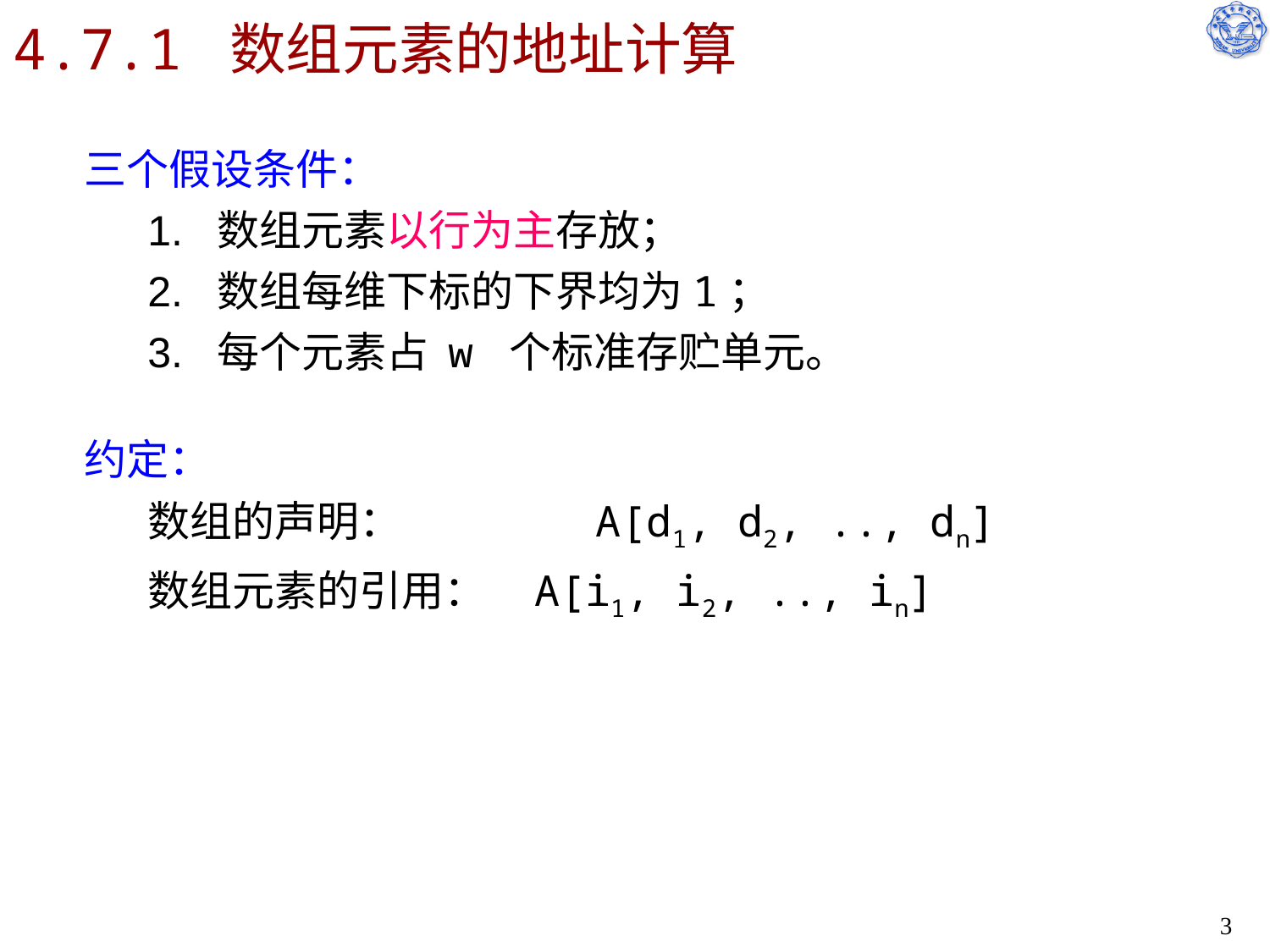

# 4.7.1 数组元素的地址计算
三个假设条件：
1.  数组元素以行为主存放；
2.  数组每维下标的下界均为1；
3.  每个元素占 w 个标准存贮单元。
约定：
数组的声明：	      A[d1, d2, .., dn]
数组元素的引用：    A[i1, i2, .., in]
3